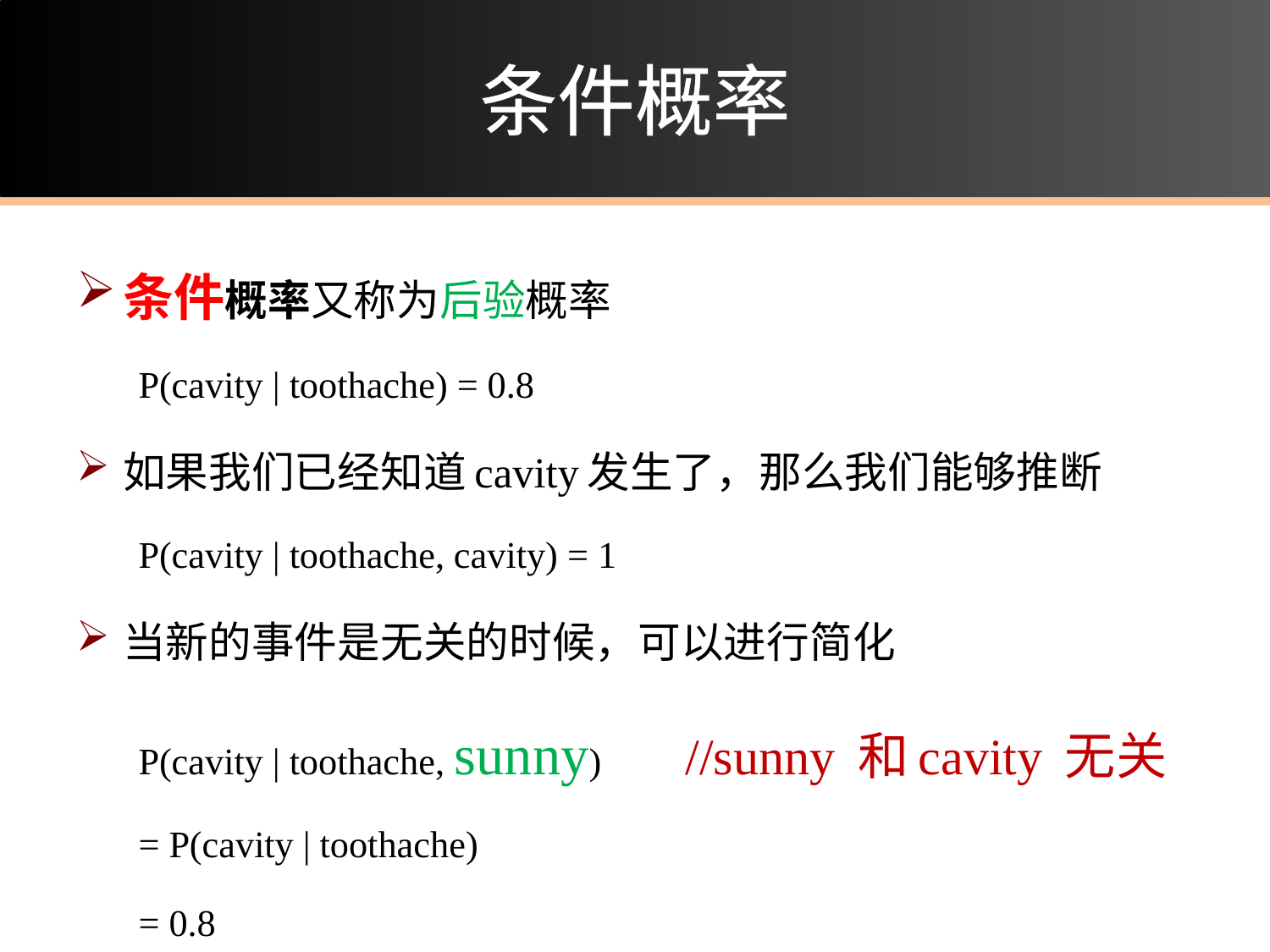

# 条件概率
条件概率又称为后验概率
P(cavity | toothache) = 0.8
如果我们已经知道cavity发生了，那么我们能够推断
P(cavity | toothache, cavity) = 1
当新的事件是无关的时候，可以进行简化
P(cavity | toothache, sunny)         //sunny 和cavity 无关
= P(cavity | toothache)
= 0.8